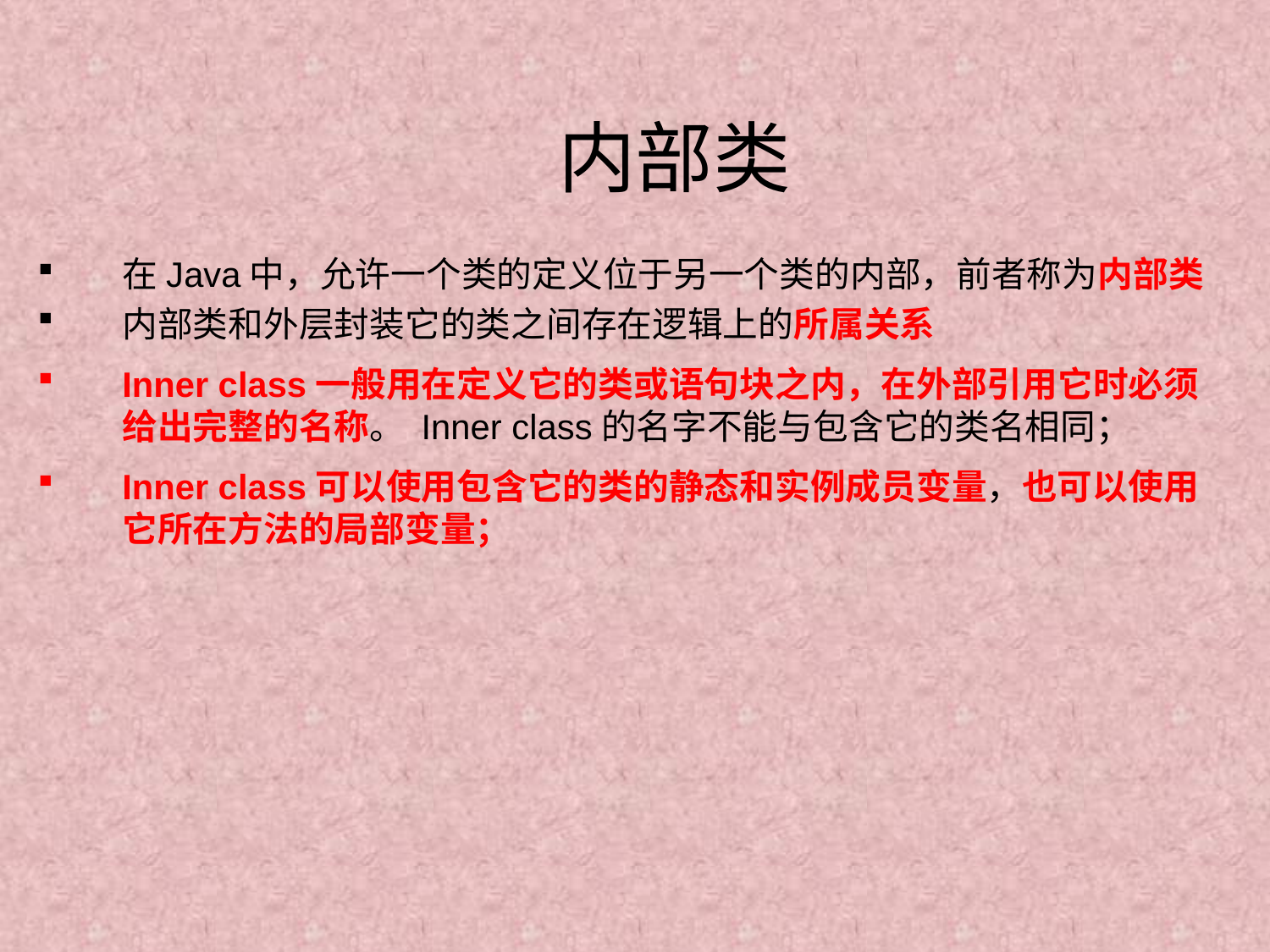

# 内部类
在Java中，允许一个类的定义位于另一个类的内部，前者称为内部类
内部类和外层封装它的类之间存在逻辑上的所属关系
Inner class一般用在定义它的类或语句块之内，在外部引用它时必须给出完整的名称。 Inner class的名字不能与包含它的类名相同；
Inner class可以使用包含它的类的静态和实例成员变量，也可以使用它所在方法的局部变量；